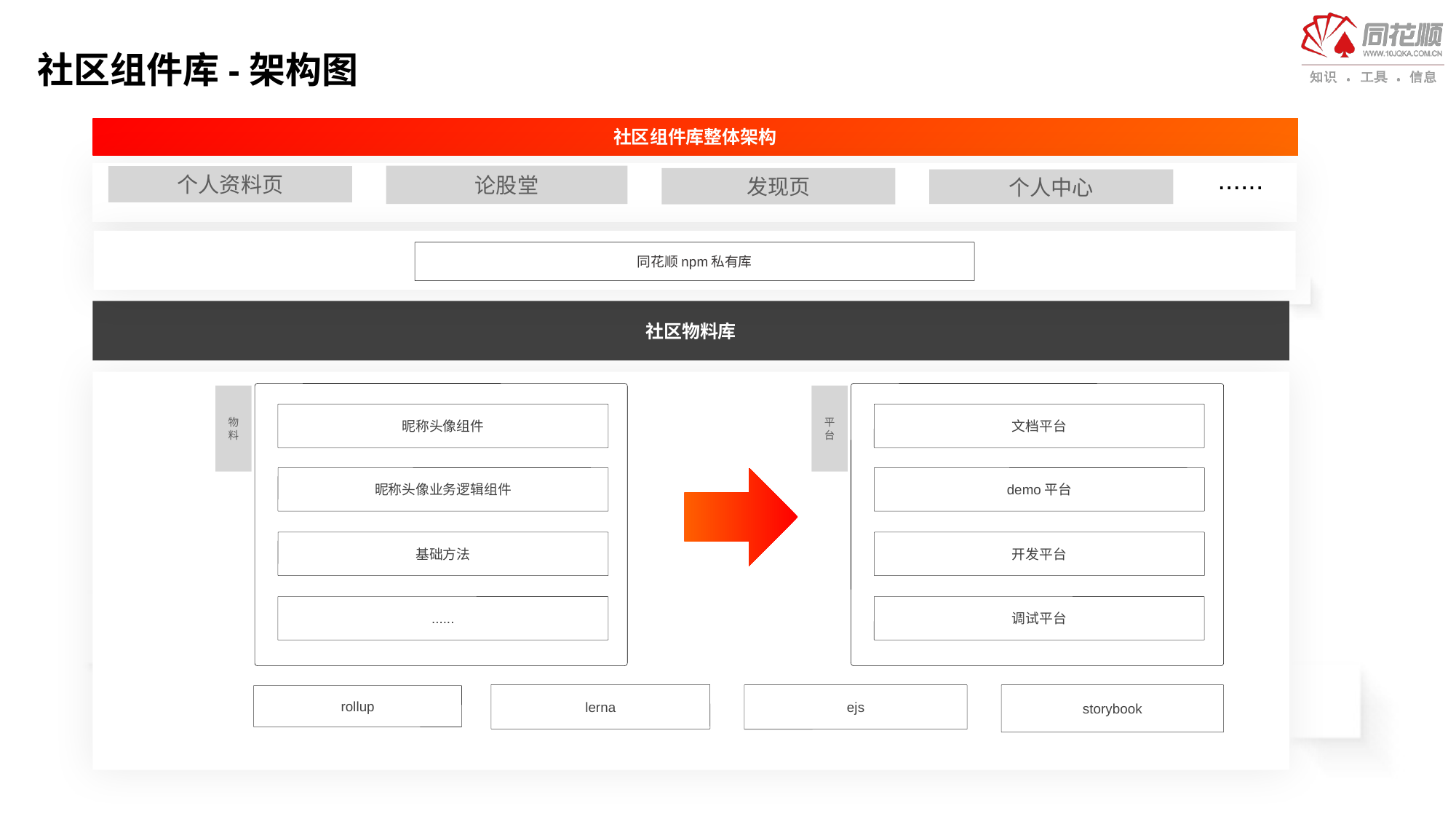

社区组件库-架构图
社区组件库整体架构
......

论股堂
个人资料页
发现页
个人中心

同花顺npm私有库
社区物料库

物料
平台
昵称头像组件
文档平台
昵称头像业务逻辑组件

demo平台
基础方法
开发平台
......
调试平台
lerna
ejs
storybook
rollup